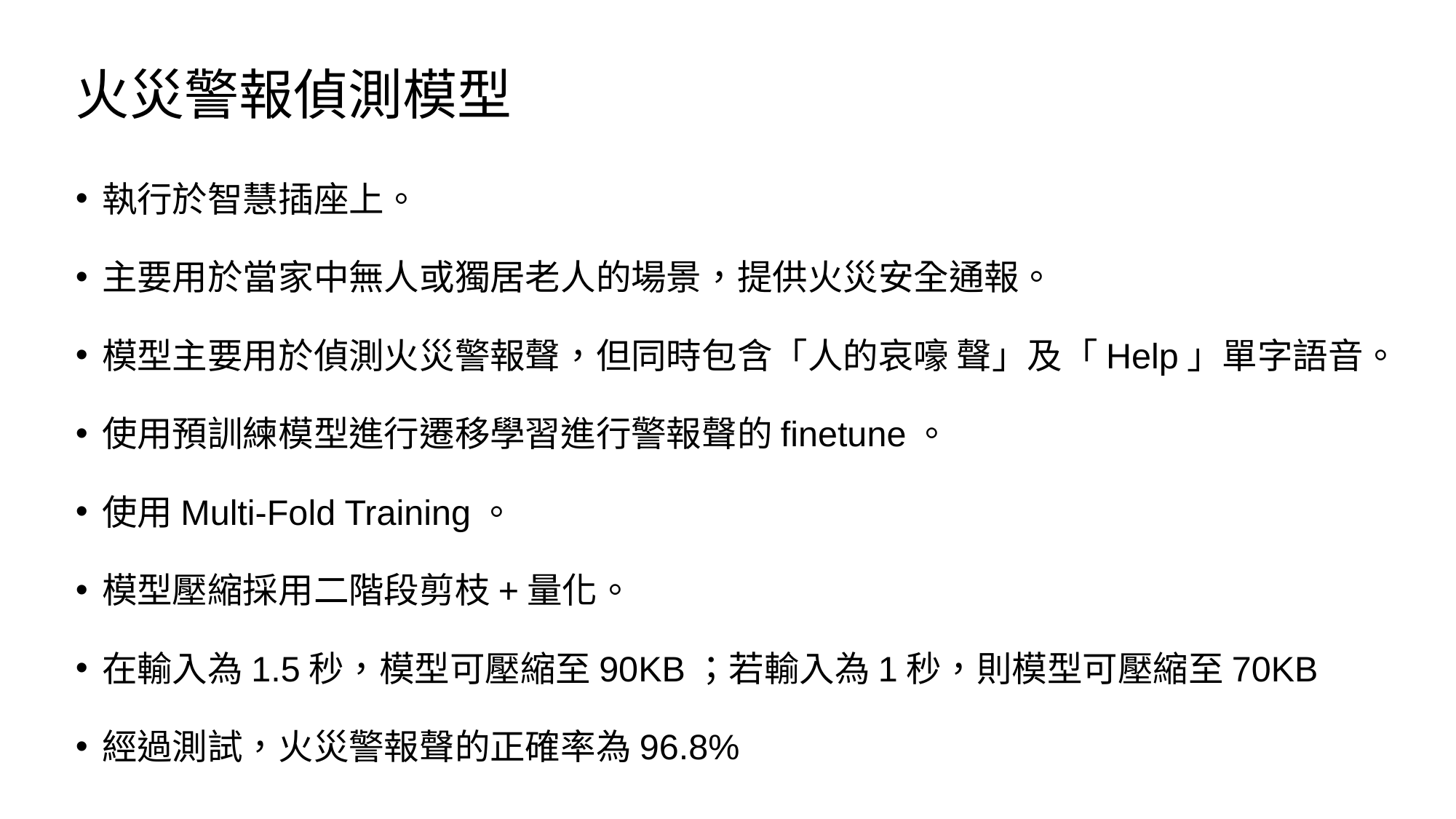

# 火災警報偵測模型
執行於智慧插座上。
主要用於當家中無人或獨居老人的場景，提供火災安全通報。
模型主要用於偵測火災警報聲，但同時包含「人的哀嚎 聲」及「Help」單字語音。
使用預訓練模型進行遷移學習進行警報聲的finetune。
使用Multi-Fold Training。
模型壓縮採用二階段剪枝+量化。
在輸入為1.5秒，模型可壓縮至90KB；若輸入為1秒，則模型可壓縮至70KB
經過測試，火災警報聲的正確率為96.8%